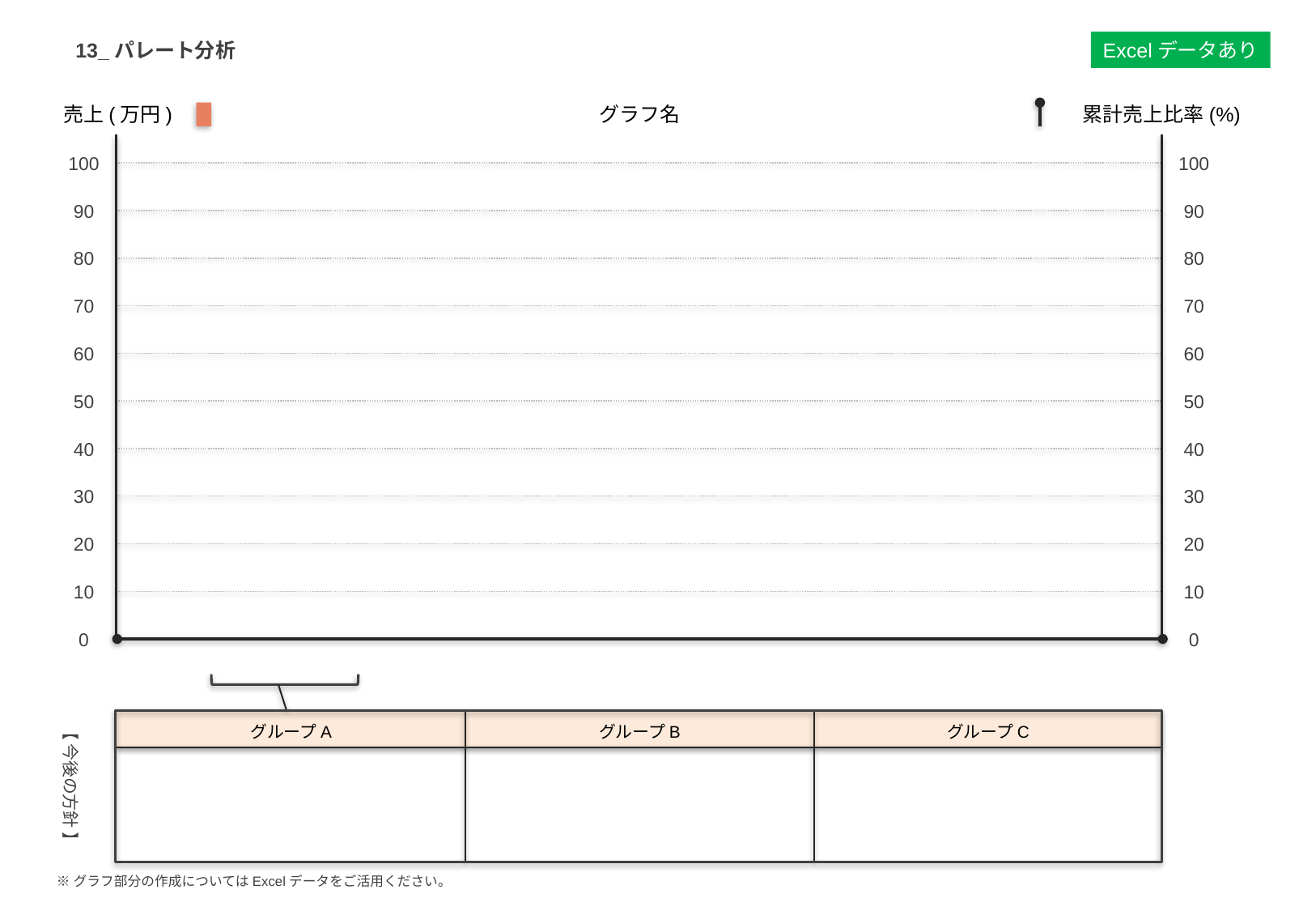

13_パレート分析
Excelデータあり
累計売上比率(%)
売上(万円)
グラフ名

100
100
90
90
80
80
70
70
60
60
50
50
40
40
30
30
20
20
10
10

0
0

【 今後の方針 】
グループC
グループA
グループB
※グラフ部分の作成についてはExcelデータをご活用ください。